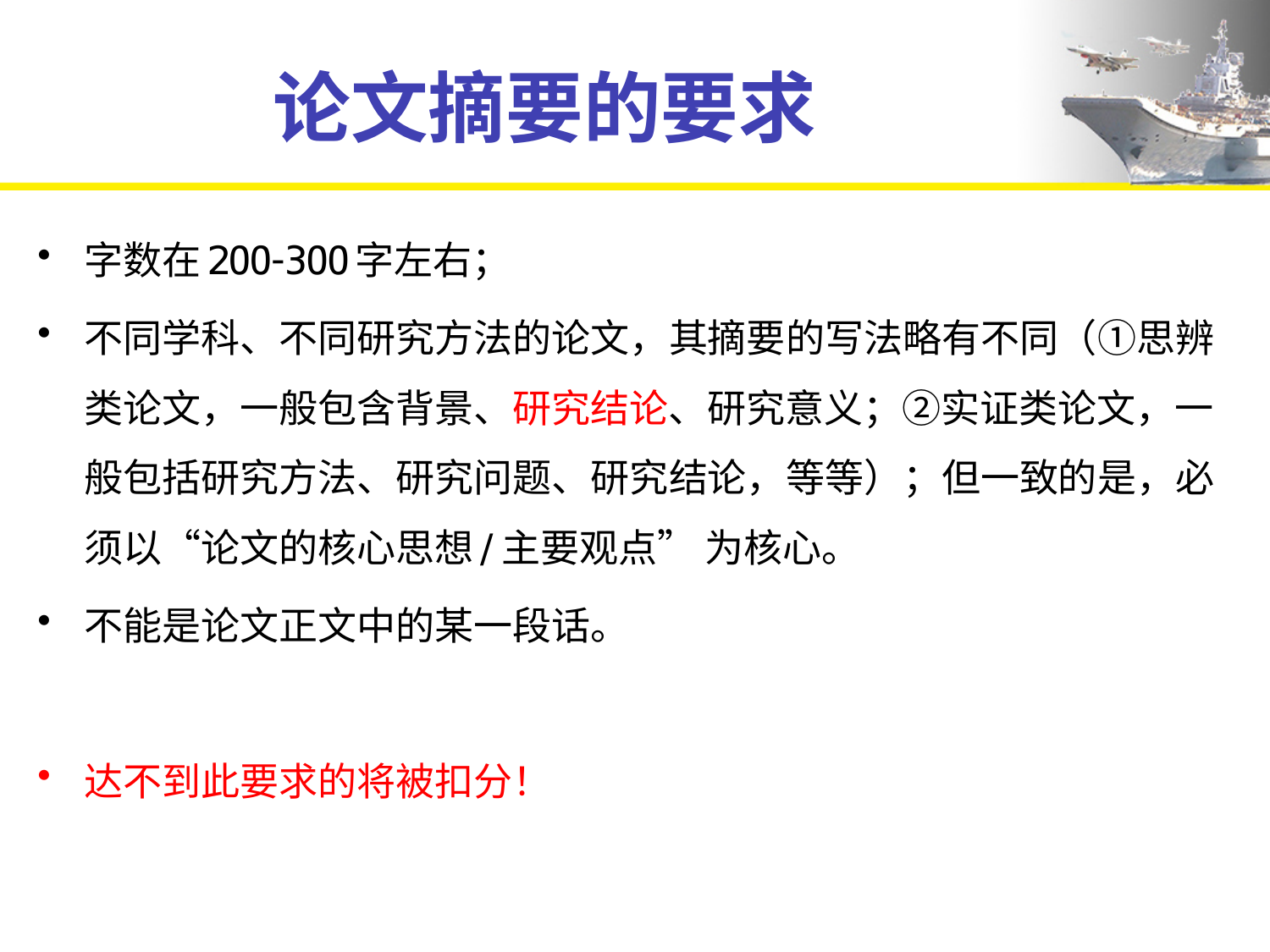

# 论文摘要的要求
字数在200-300字左右；
不同学科、不同研究方法的论文，其摘要的写法略有不同（①思辨类论文，一般包含背景、研究结论、研究意义；②实证类论文，一般包括研究方法、研究问题、研究结论，等等）；但一致的是，必须以“论文的核心思想/主要观点” 为核心。
不能是论文正文中的某一段话。

达不到此要求的将被扣分！